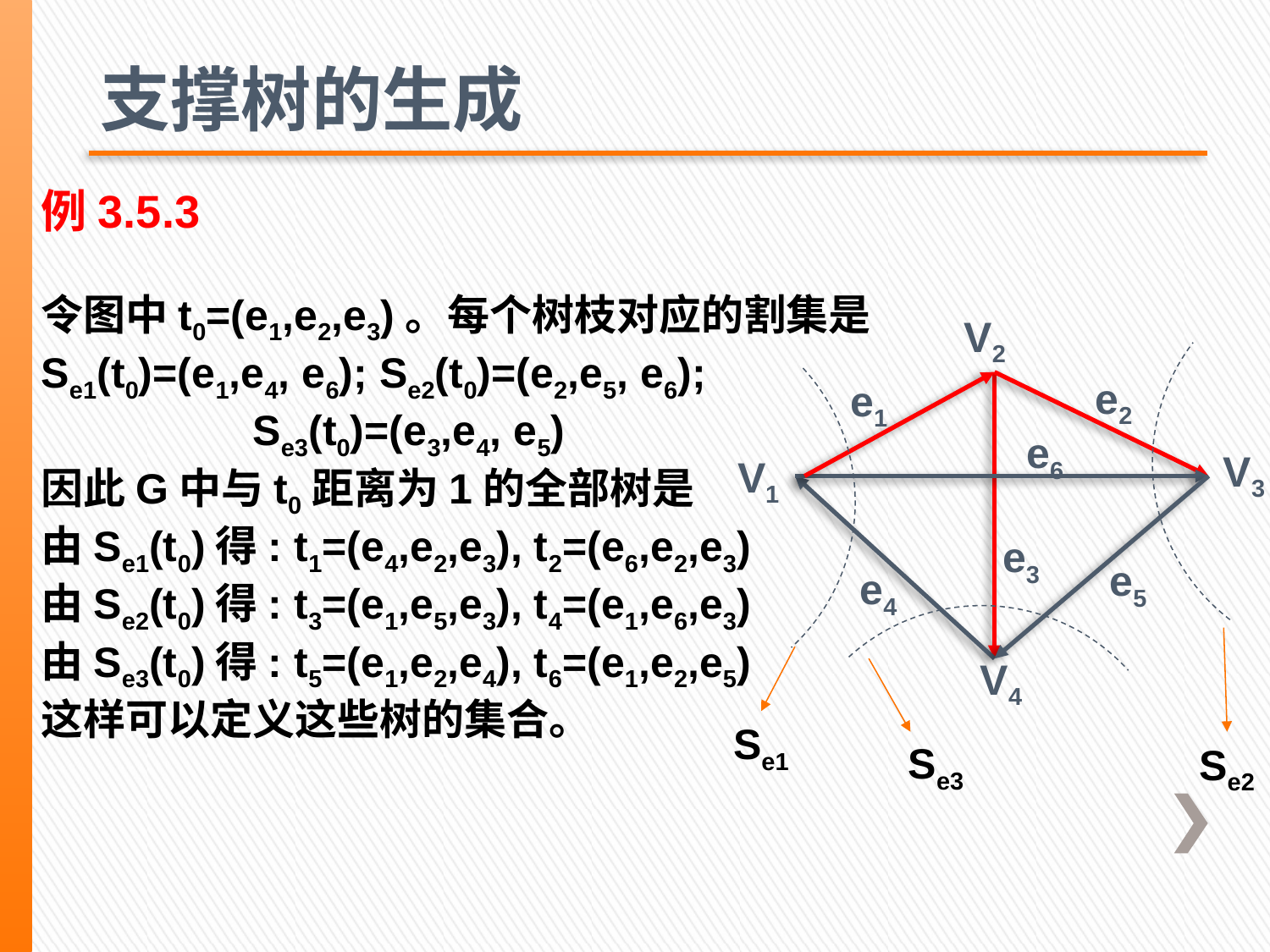

# 支撑树的生成
例3.5.3

令图中t0=(e1,e2,e3)。每个树枝对应的割集是
Se1(t0)=(e1,e4, e6); Se2(t0)=(e2,e5, e6); Se3(t0)=(e3,e4, e5)
因此G中与t0距离为1的全部树是
由Se1(t0)得: t1=(e4,e2,e3), t2=(e6,e2,e3)
由Se2(t0)得: t3=(e1,e5,e3), t4=(e1,e6,e3)
由Se3(t0)得: t5=(e1,e2,e4), t6=(e1,e2,e5)
这样可以定义这些树的集合。

V2

e2
e1
e6
V3
V1
e3
e5
e4

V4
Se1
Se3
Se2